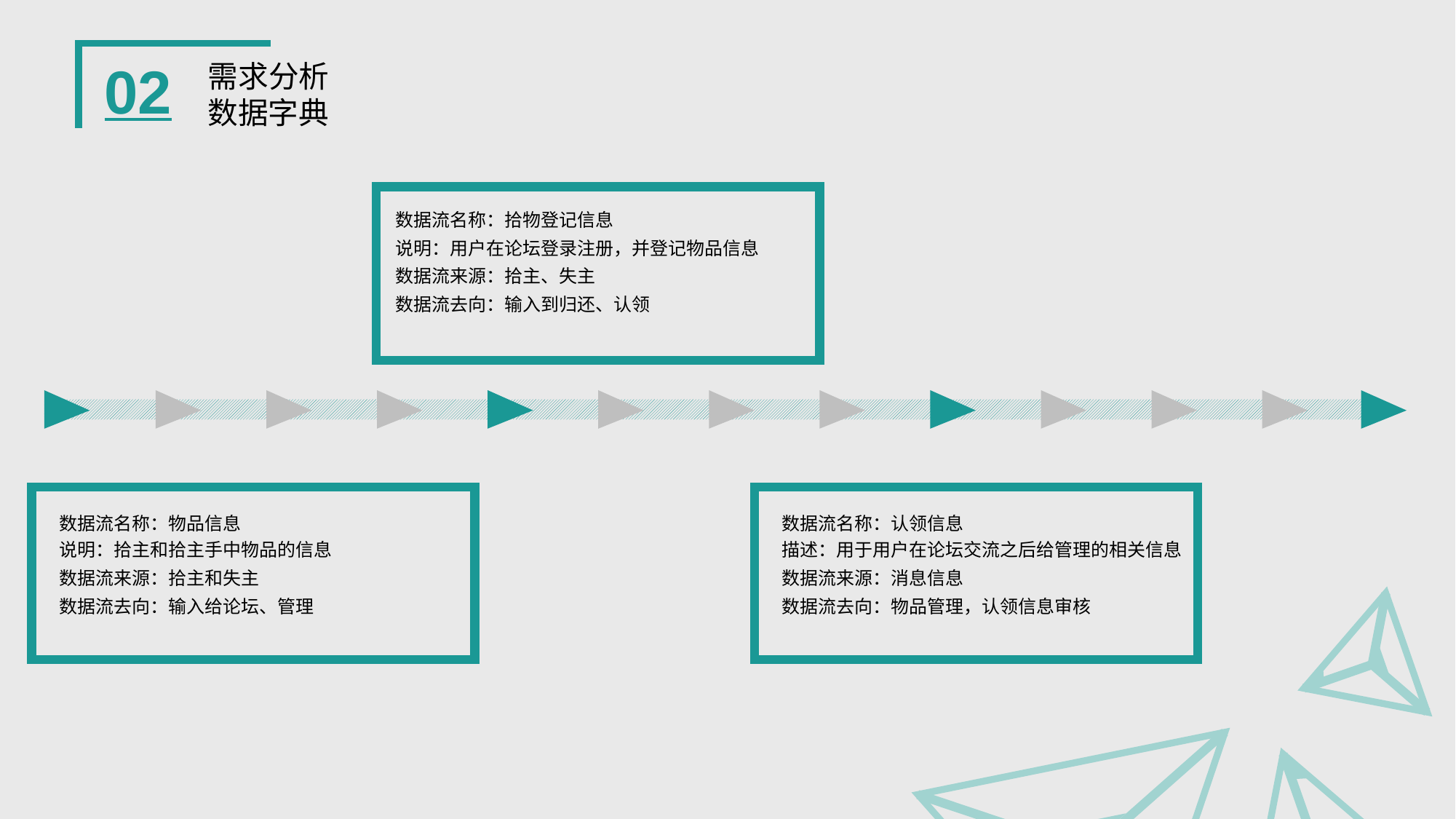

02
需求分析
数据字典

数据流名称：拾物登记信息
说明：用户在论坛登录注册，并登记物品信息
数据流来源：拾主、失主
数据流去向：输入到归还、认领

数据流名称：物品信息
说明：拾主和拾主手中物品的信息
数据流来源：拾主和失主
数据流去向：输入给论坛、管理
数据流名称：认领信息
描述：用于用户在论坛交流之后给管理的相关信息
数据流来源：消息信息
数据流去向：物品管理，认领信息审核